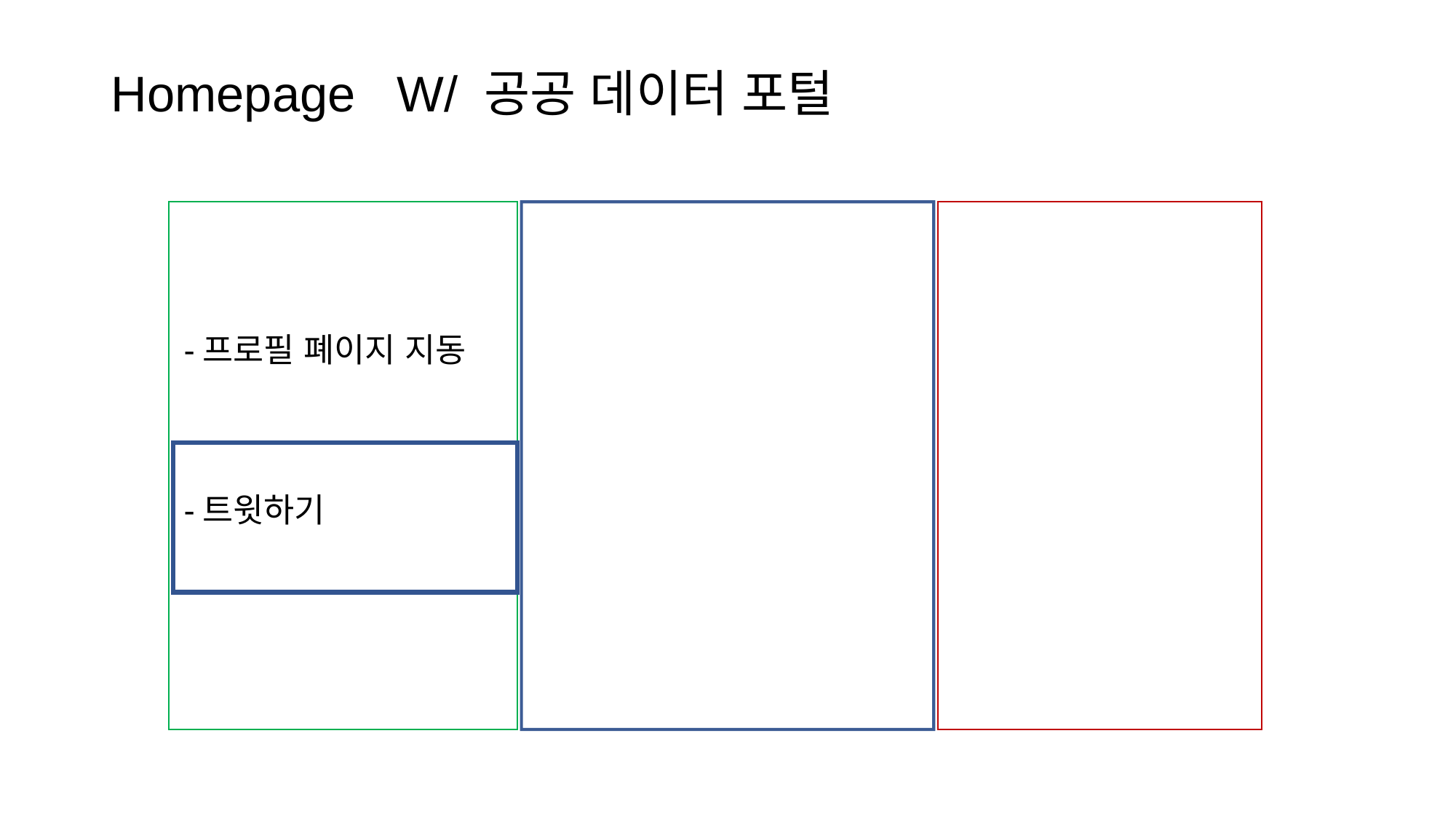

# Homepage   W/ 공공 데이터 포털

-프로필 폐이지 지동

-트윗하기